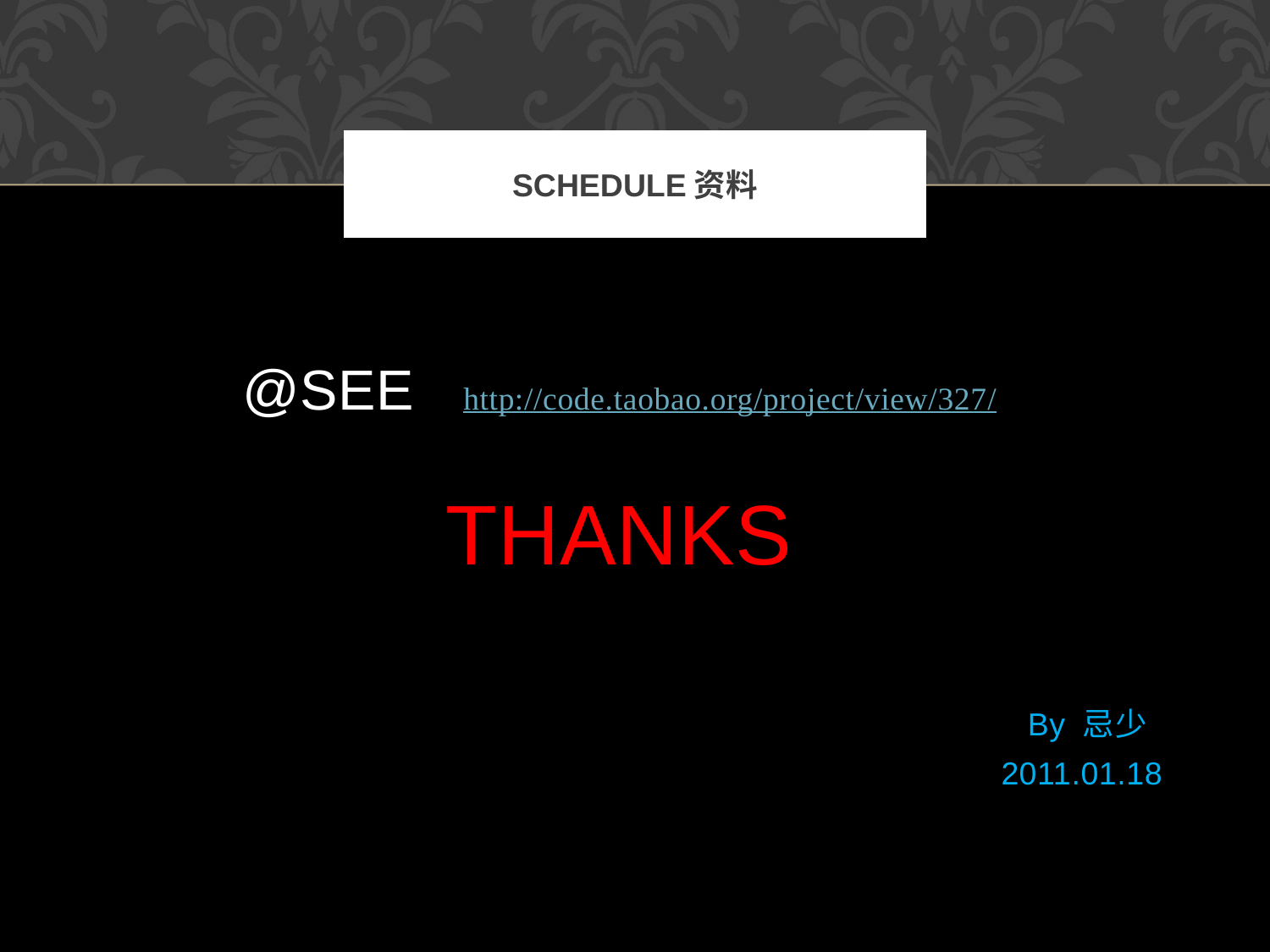

# Schedule资料

@SEE   http://code.taobao.org/project/view/327/

THANKS

By 忌少
2011.01.18